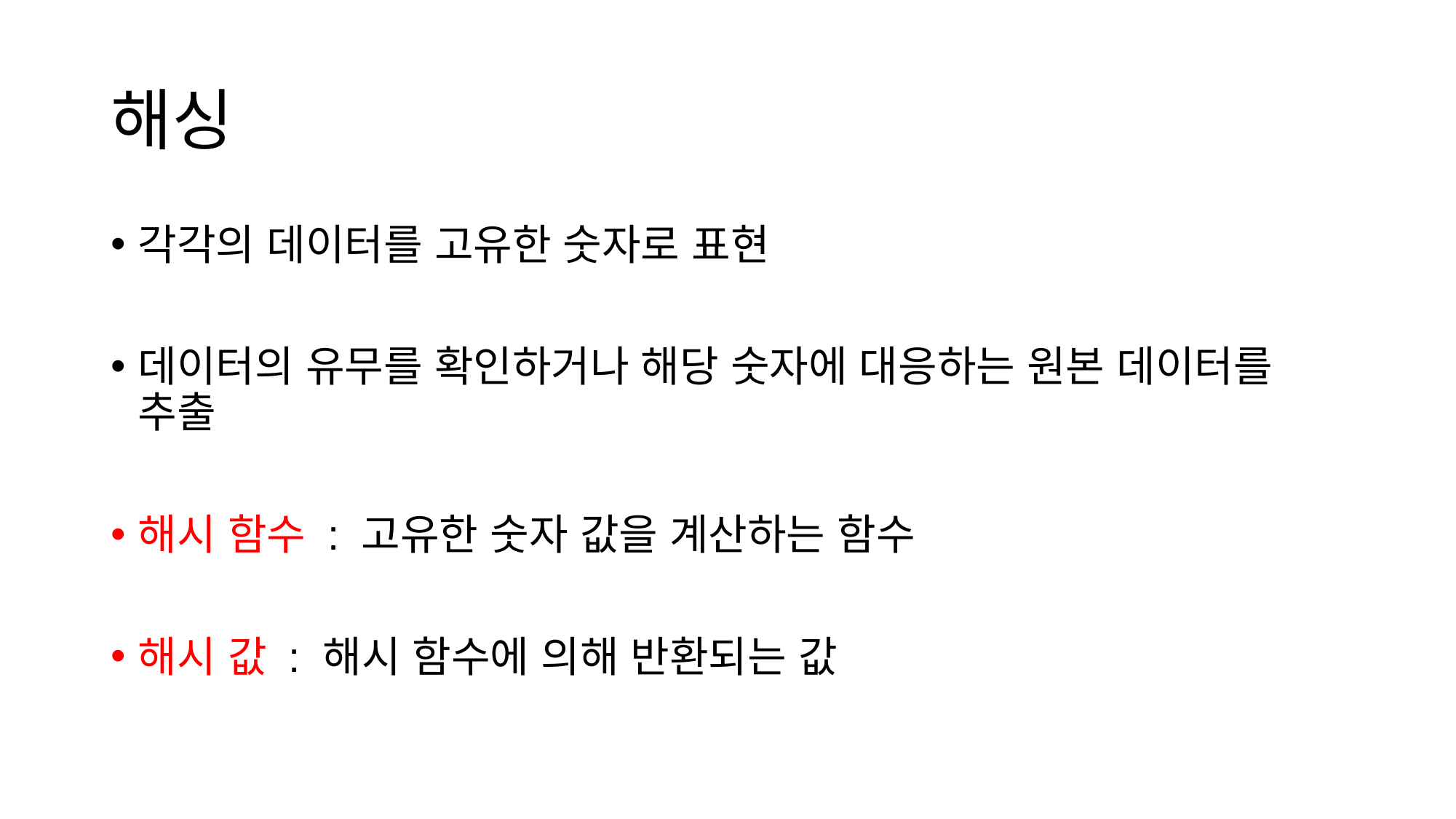

# 해싱
각각의 데이터를 고유한 숫자로 표현

데이터의 유무를 확인하거나 해당 숫자에 대응하는 원본 데이터를 추출

해시 함수 : 고유한 숫자 값을 계산하는 함수

해시 값 : 해시 함수에 의해 반환되는 값